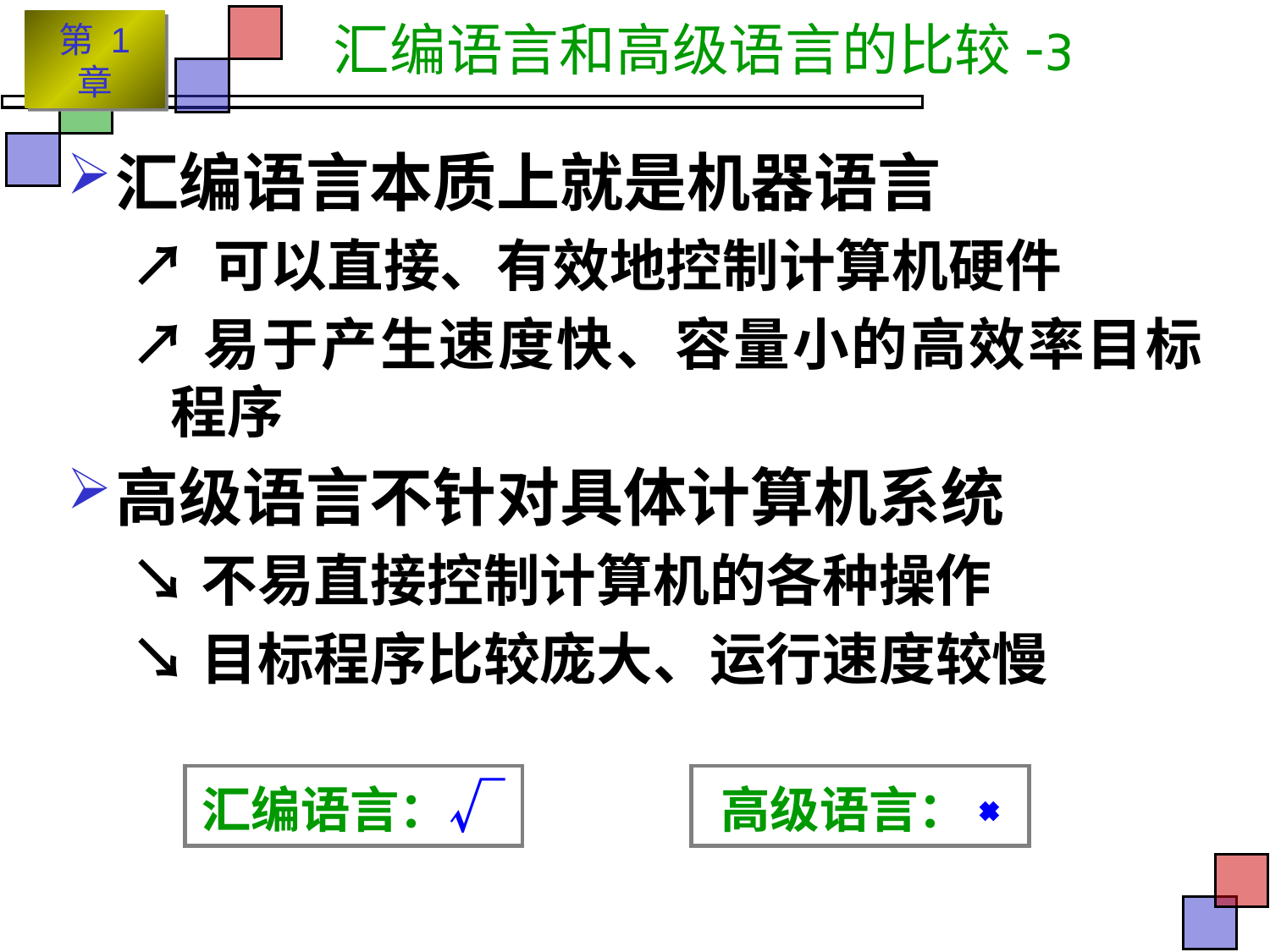

# 汇编语言和高级语言的比较-3
汇编语言本质上就是机器语言
↗ 可以直接、有效地控制计算机硬件
↗易于产生速度快、容量小的高效率目标程序
高级语言不针对具体计算机系统
↘不易直接控制计算机的各种操作
↘目标程序比较庞大、运行速度较慢
汇编语言：√
高级语言：×